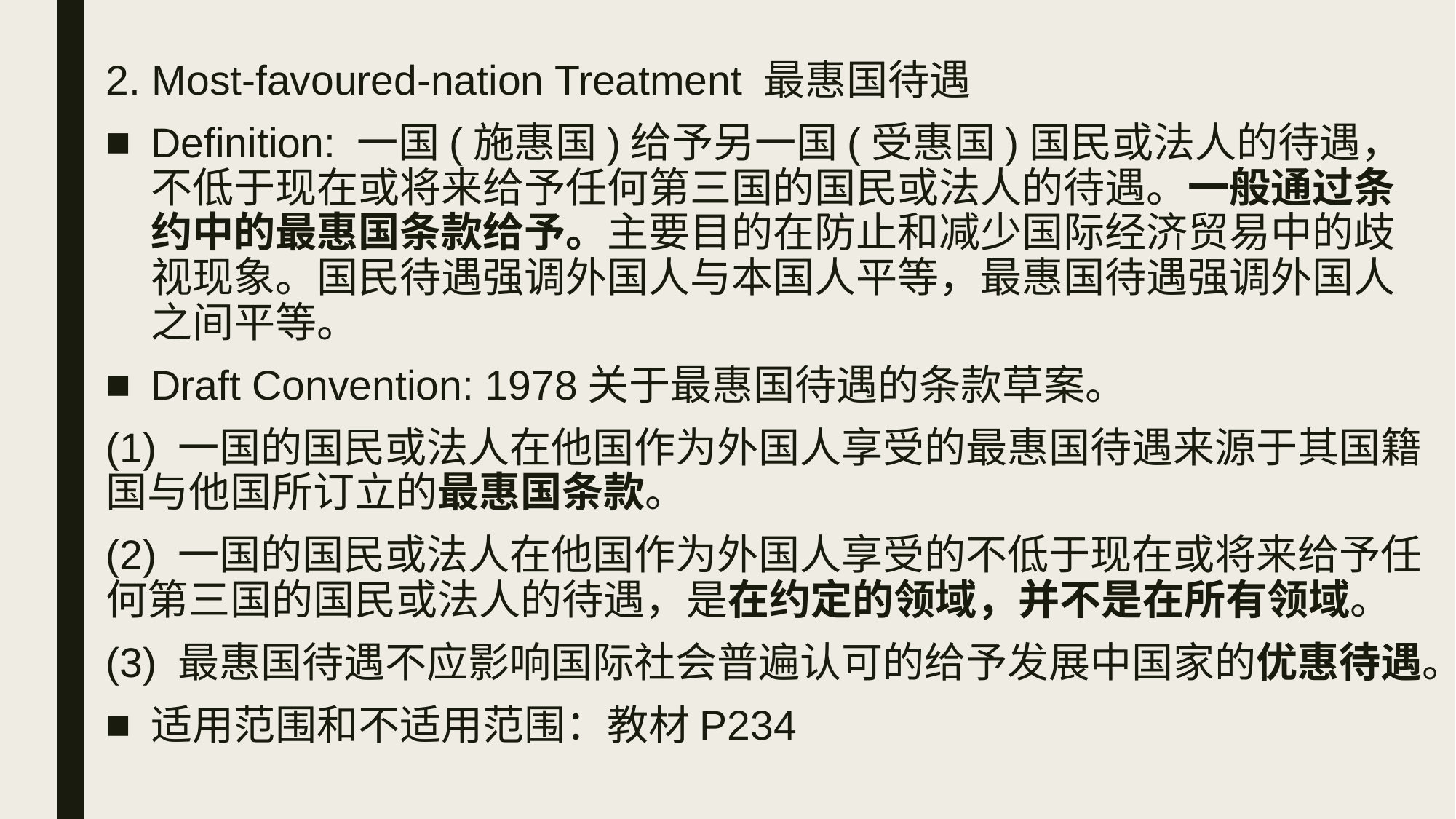

2. Most-favoured-nation Treatment 最惠国待遇
Definition: 一国(施惠国)给予另一国(受惠国)国民或法人的待遇，不低于现在或将来给予任何第三国的国民或法人的待遇。一般通过条约中的最惠国条款给予。主要目的在防止和减少国际经济贸易中的歧视现象。国民待遇强调外国人与本国人平等，最惠国待遇强调外国人之间平等。
Draft Convention: 1978关于最惠国待遇的条款草案。
(1) 一国的国民或法人在他国作为外国人享受的最惠国待遇来源于其国籍国与他国所订立的最惠国条款。
(2) 一国的国民或法人在他国作为外国人享受的不低于现在或将来给予任何第三国的国民或法人的待遇，是在约定的领域，并不是在所有领域。
(3) 最惠国待遇不应影响国际社会普遍认可的给予发展中国家的优惠待遇。
适用范围和不适用范围：教材P234